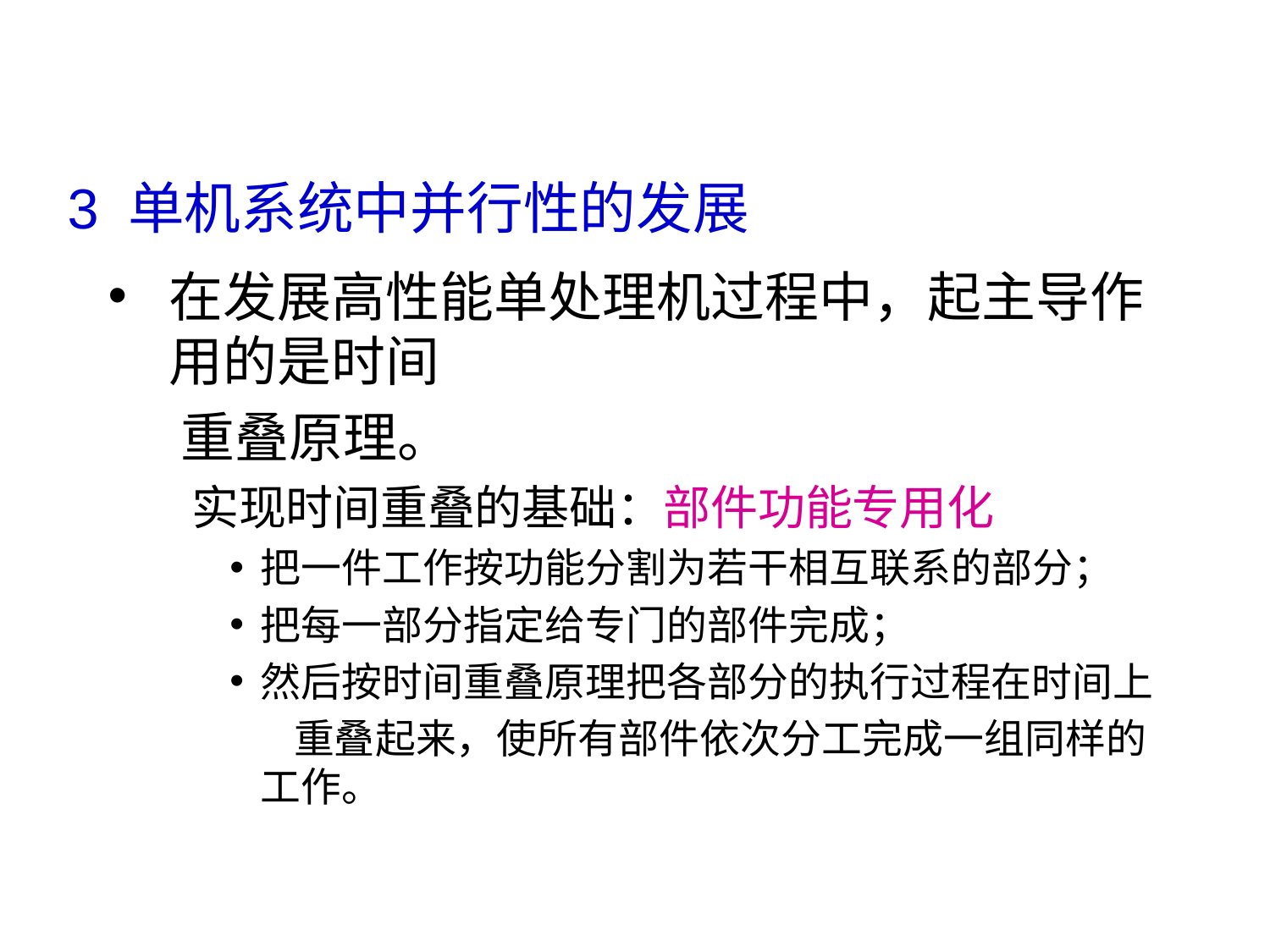

3 单机系统中并行性的发展
在发展高性能单处理机过程中，起主导作用的是时间
     重叠原理。
实现时间重叠的基础：部件功能专用化
把一件工作按功能分割为若干相互联系的部分；
把每一部分指定给专门的部件完成；
然后按时间重叠原理把各部分的执行过程在时间上
      重叠起来，使所有部件依次分工完成一组同样的工作。